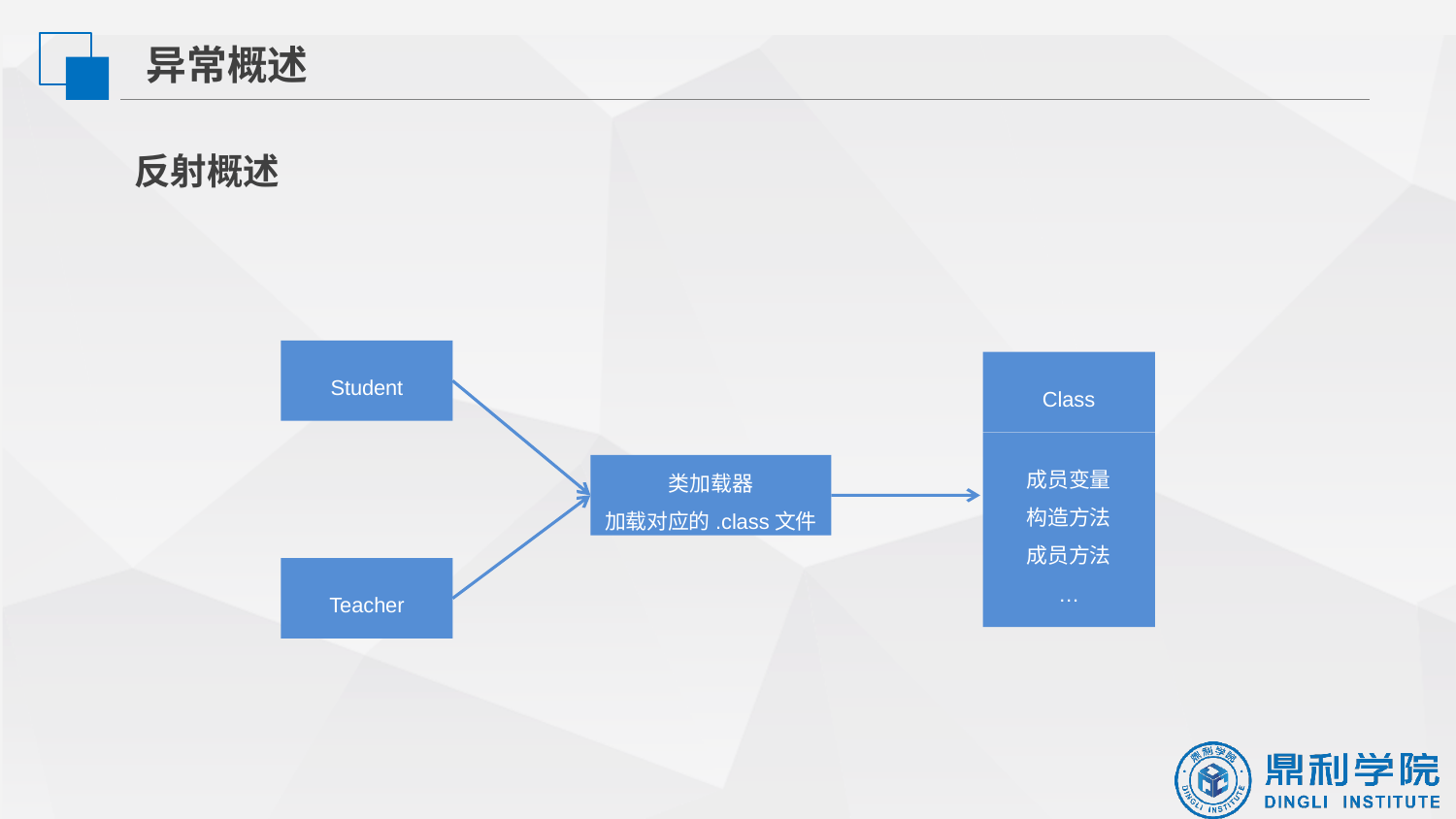

异常概述
反射概述
Student
Class
成员变量
构造方法
成员方法
…
类加载器
加载对应的.class文件
Teacher